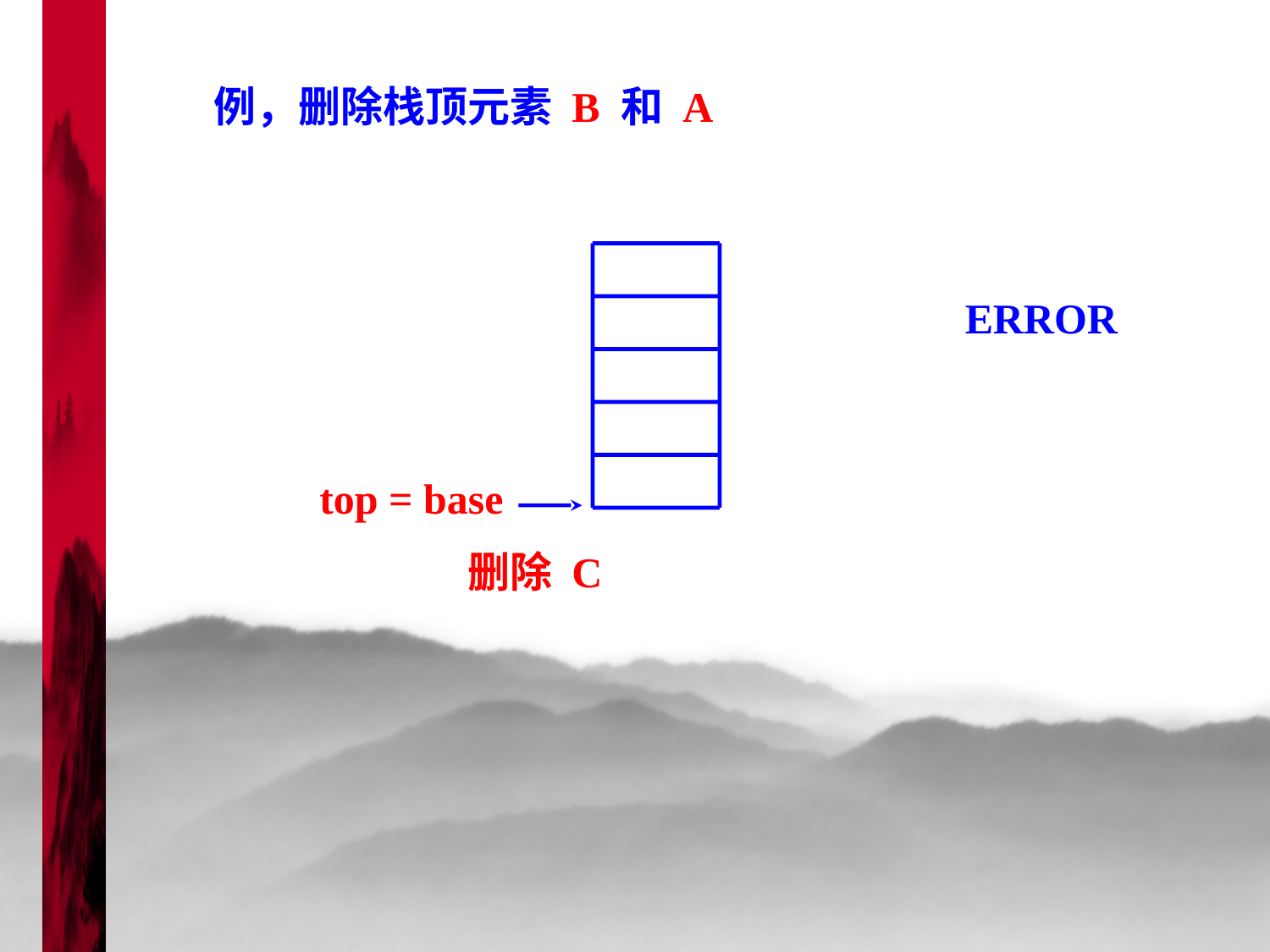

例，删除栈顶元素 B 和 A

top

B

A

base

e = B

e = A

ERROR

top = top - 1

top = base

插入 A

删除 A

插入 A

删除 C
删除 B